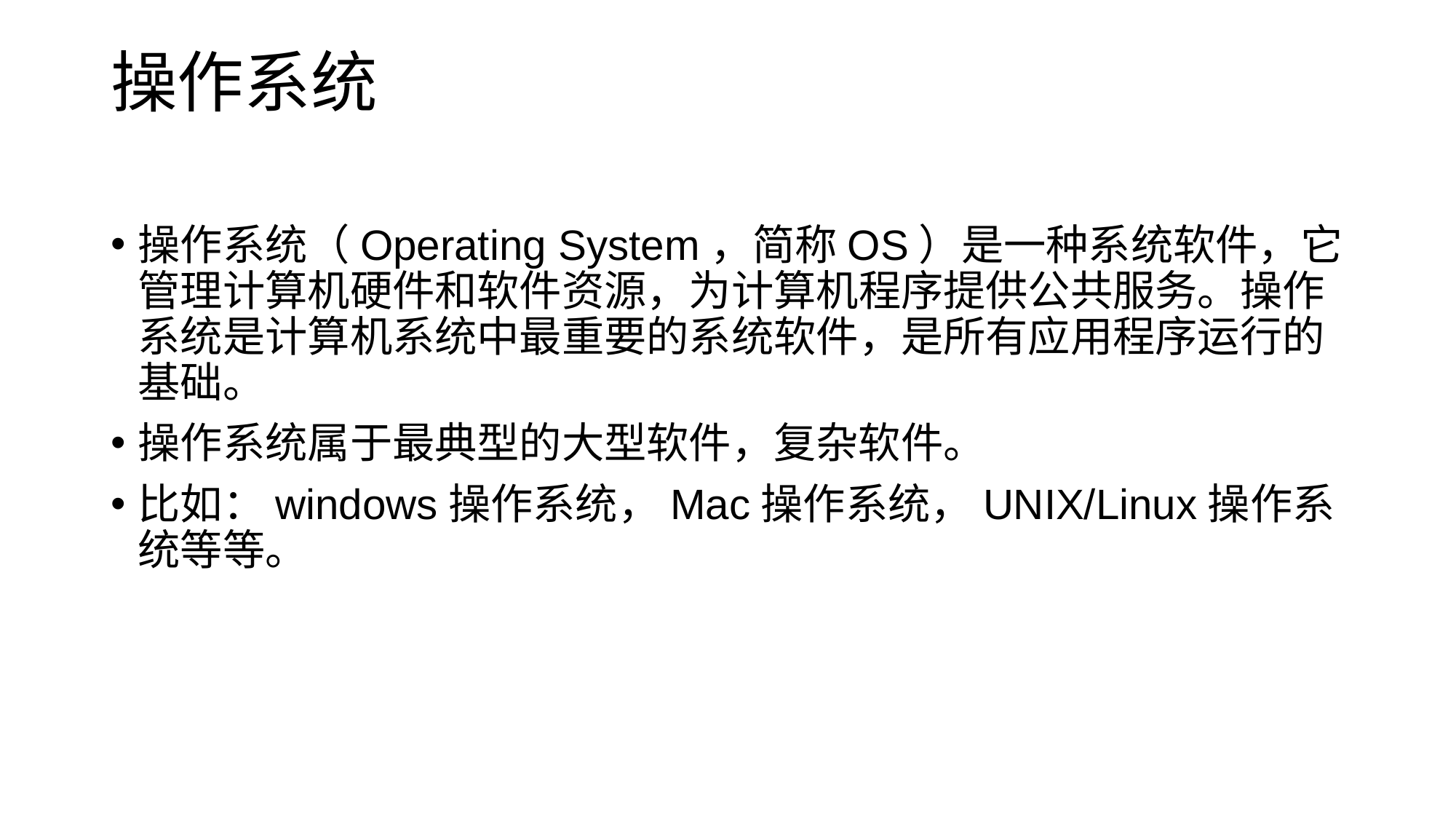

# 操作系统
操作系统（Operating System，简称OS）是一种系统软件，它管理计算机硬件和软件资源，为计算机程序提供公共服务。操作系统是计算机系统中最重要的系统软件，是所有应用程序运行的基础。
操作系统属于最典型的大型软件，复杂软件。
比如：windows操作系统，Mac操作系统，UNIX/Linux操作系统等等。